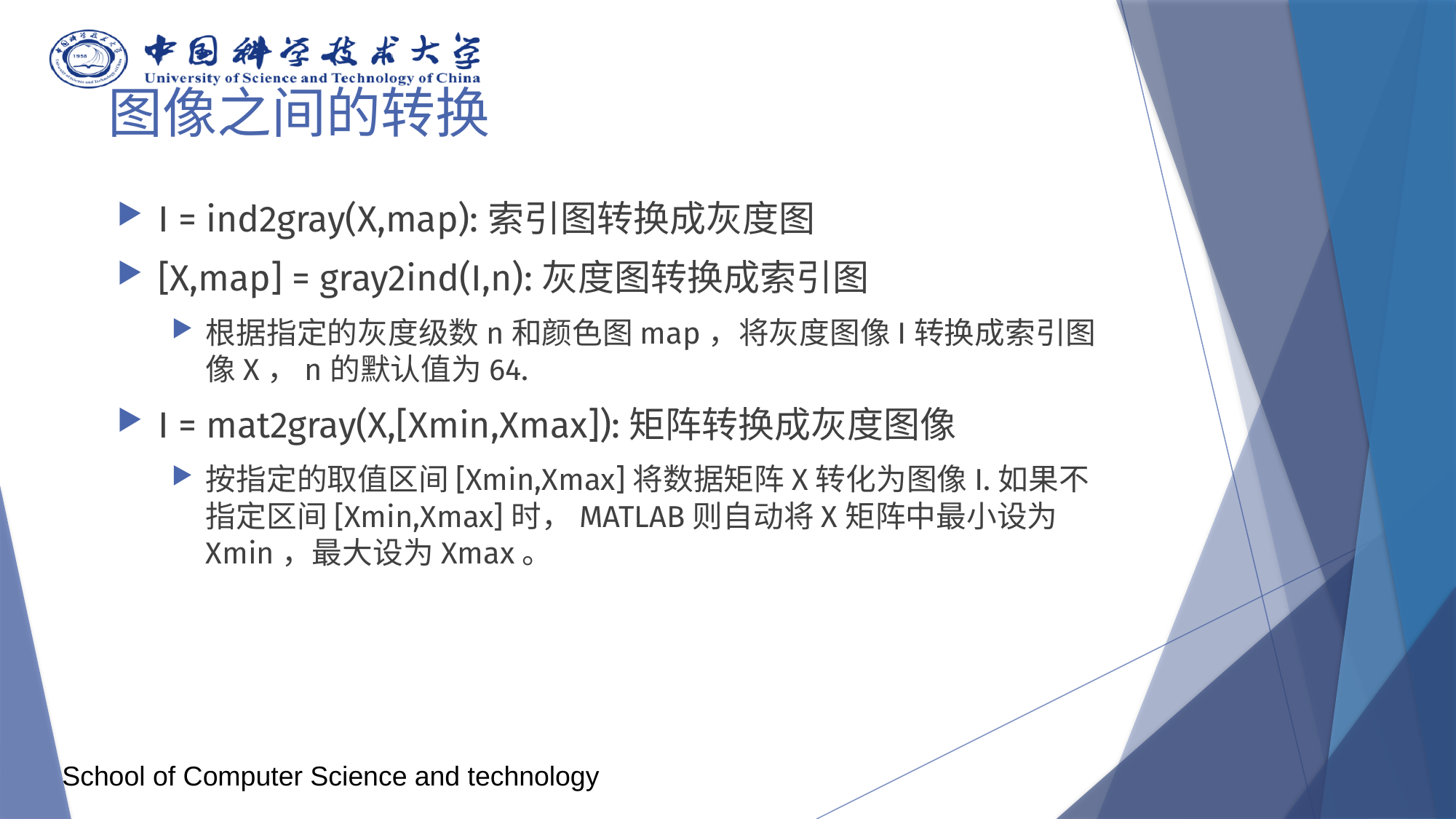

# 图像之间的转换
I = ind2gray(X,map):索引图转换成灰度图
[X,map] = gray2ind(I,n):灰度图转换成索引图
根据指定的灰度级数n和颜色图map，将灰度图像I转换成索引图像X，n的默认值为64.
I = mat2gray(X,[Xmin,Xmax]):矩阵转换成灰度图像
按指定的取值区间[Xmin,Xmax]将数据矩阵X转化为图像I.如果不指定区间[Xmin,Xmax]时，MATLAB则自动将X矩阵中最小设为Xmin，最大设为Xmax。